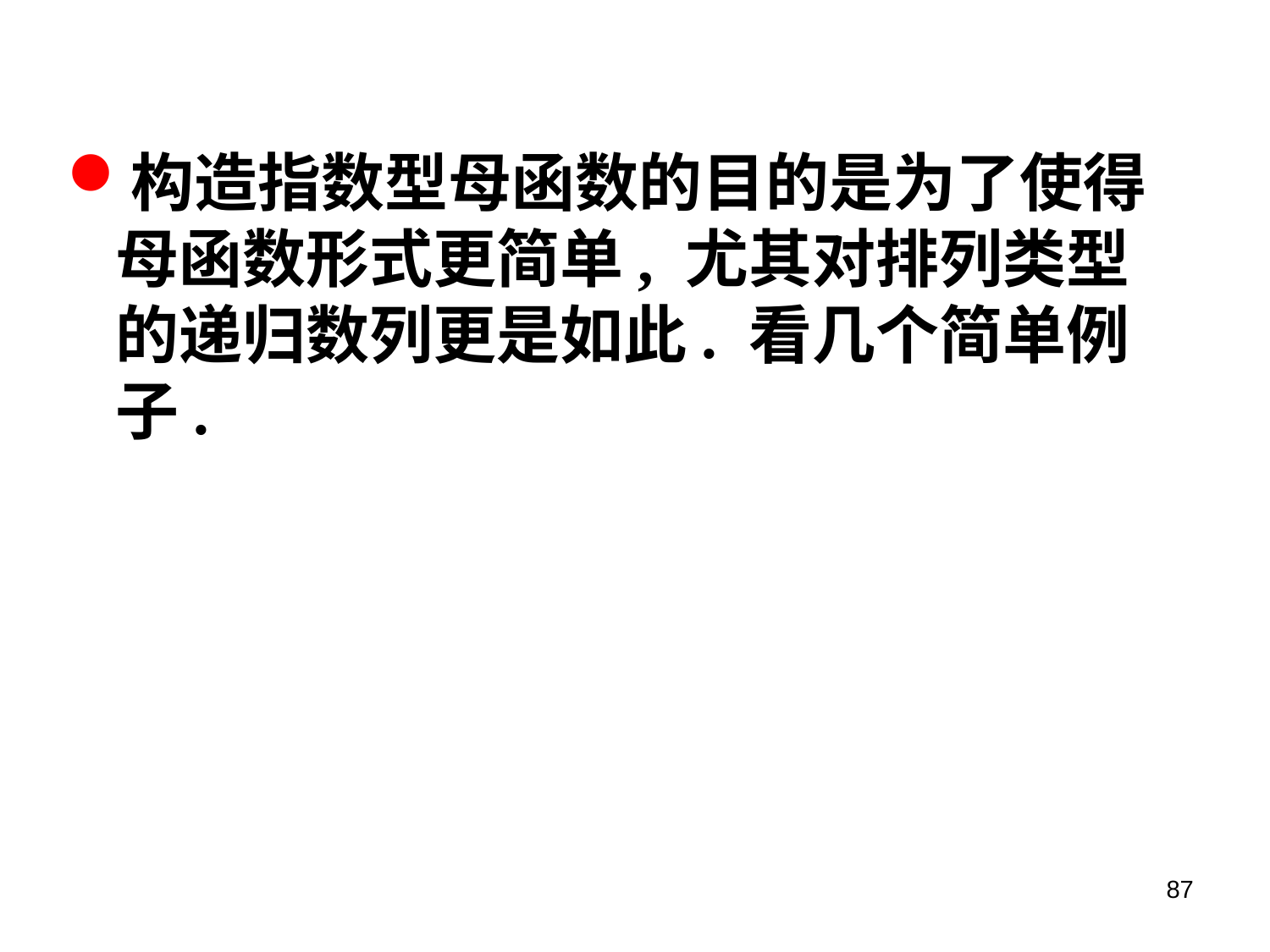

构造指数型母函数的目的是为了使得母函数形式更简单, 尤其对排列类型的递归数列更是如此. 看几个简单例子.
87